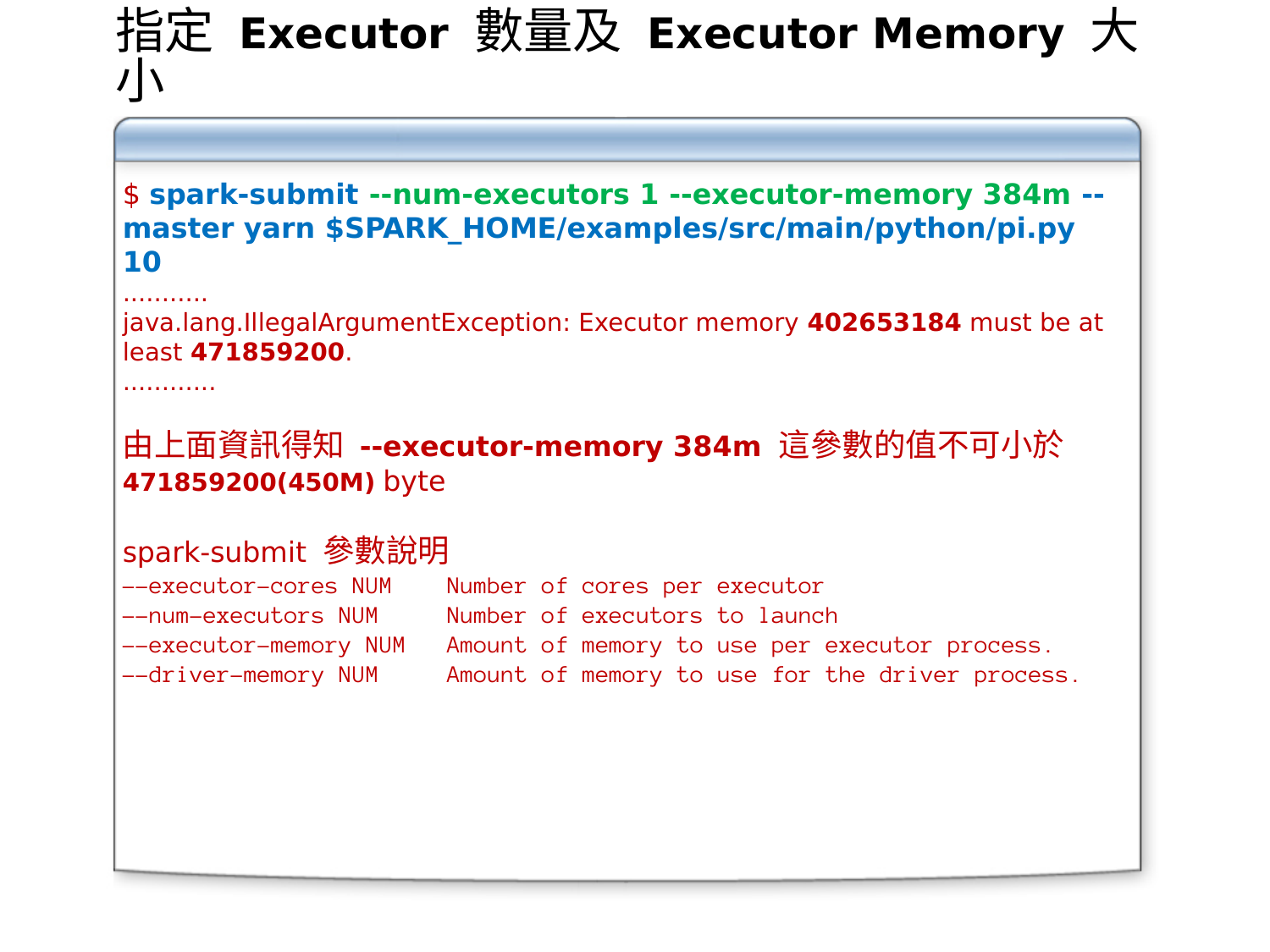

指定 Executor 數量及 Executor Memory 大小
$ spark-submit --num-executors 1 --executor-memory 384m --master yarn $SPARK_HOME/examples/src/main/python/pi.py 10
...........
java.lang.IllegalArgumentException: Executor memory 402653184 must be at least 471859200.
............

由上面資訊得知 --executor-memory 384m 這參數的值不可小於 471859200(450M) byte

spark-submit 參數說明
--executor-cores NUM    Number of cores per executor
--num-executors NUM     Number of executors to launch
--executor-memory NUM   Amount of memory to use per executor process.
--driver-memory NUM     Amount of memory to use for the driver process.